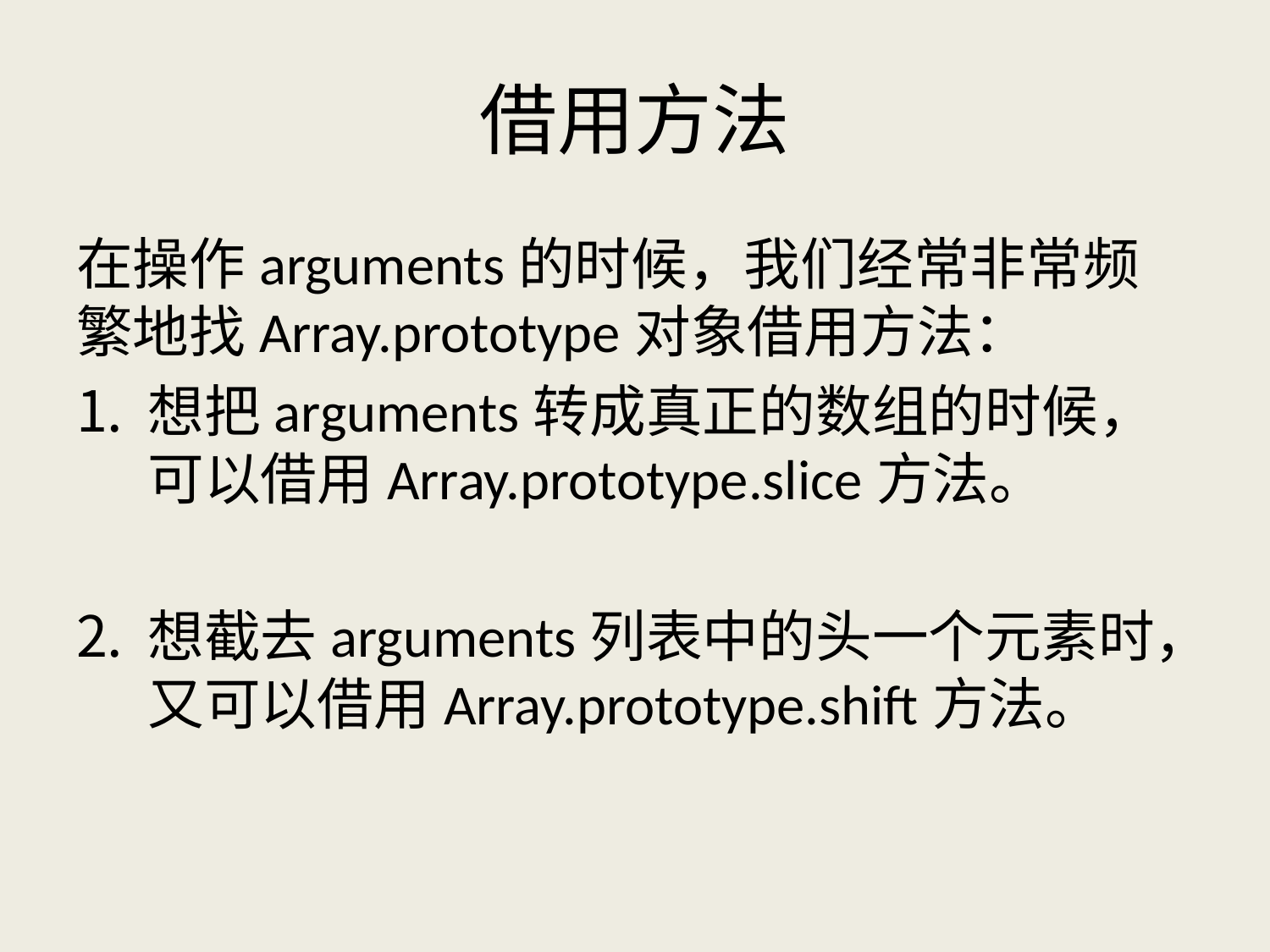

# 借用方法
在操作arguments的时候，我们经常非常频繁地找Array.prototype对象借用方法：
想把arguments转成真正的数组的时候，可以借用Array.prototype.slice方法。

想截去arguments列表中的头一个元素时，又可以借用Array.prototype.shift方法。